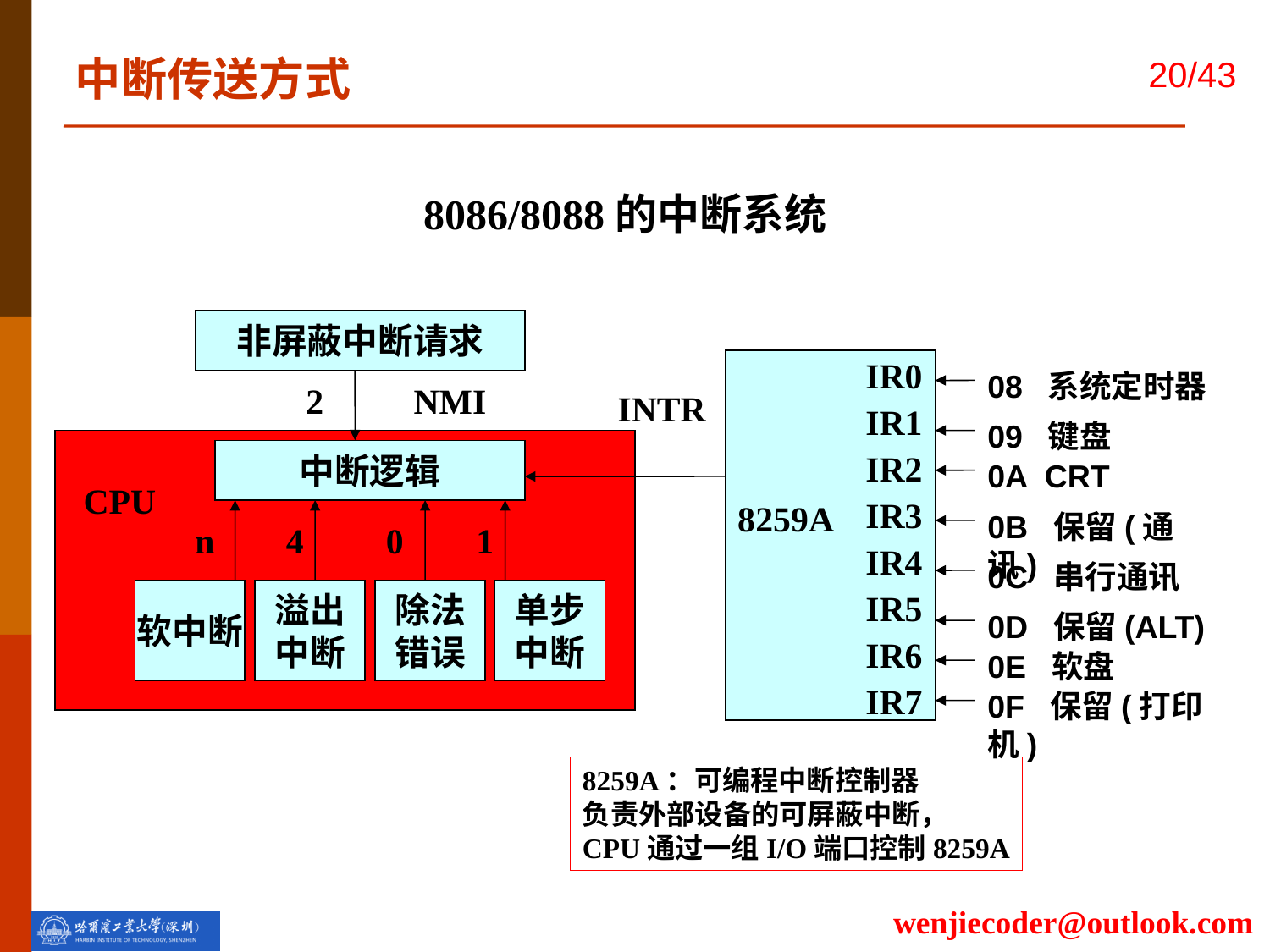

中断传送方式
8086/8088的中断系统
非屏蔽中断请求
2
NMI

中断逻辑
CPU
n

4

0

1

软中断
溢出
中断
除法
错误
单步
中断
IR0
IR1
IR2
IR3
IR4
IR5
IR6
IR7
08  系统定时器
INTR

09  键盘

0A  CRT

8259A
0B  保留(通讯)

1．中断源
0C  串行通讯

0D  保留(ALT)

0E  软盘

0F  保留(打印机)

8259A：可编程中断控制器
负责外部设备的可屏蔽中断，
CPU通过一组I/O端口控制8259A